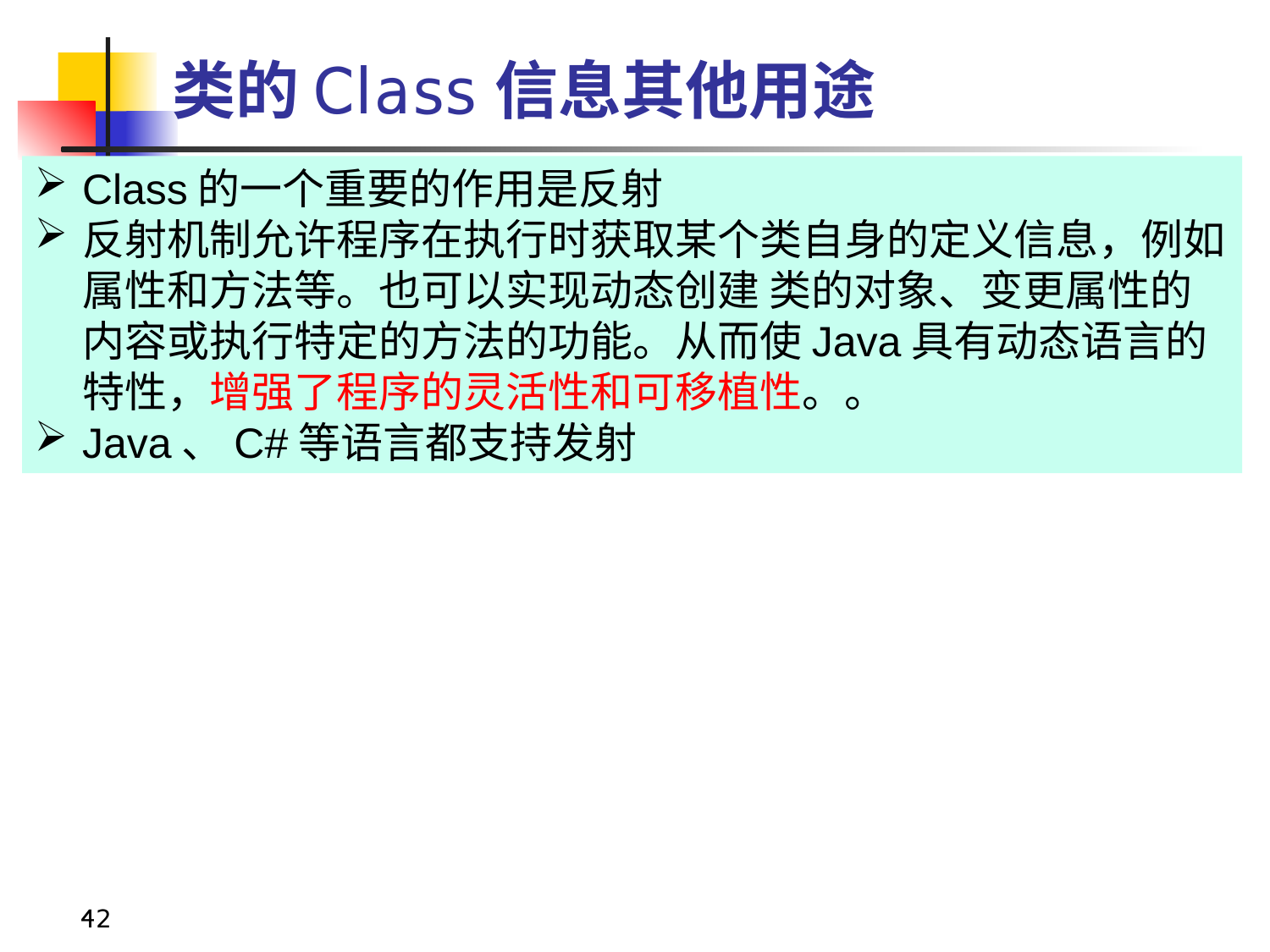

# 类的Class信息其他用途
Class的一个重要的作用是反射
反射机制允许程序在执行时获取某个类自身的定义信息，例如属性和方法等。也可以实现动态创建 类的对象、变更属性的内容或执行特定的方法的功能。从而使Java具有动态语言的特性，增强了程序的灵活性和可移植性。。
Java、C#等语言都支持发射
42